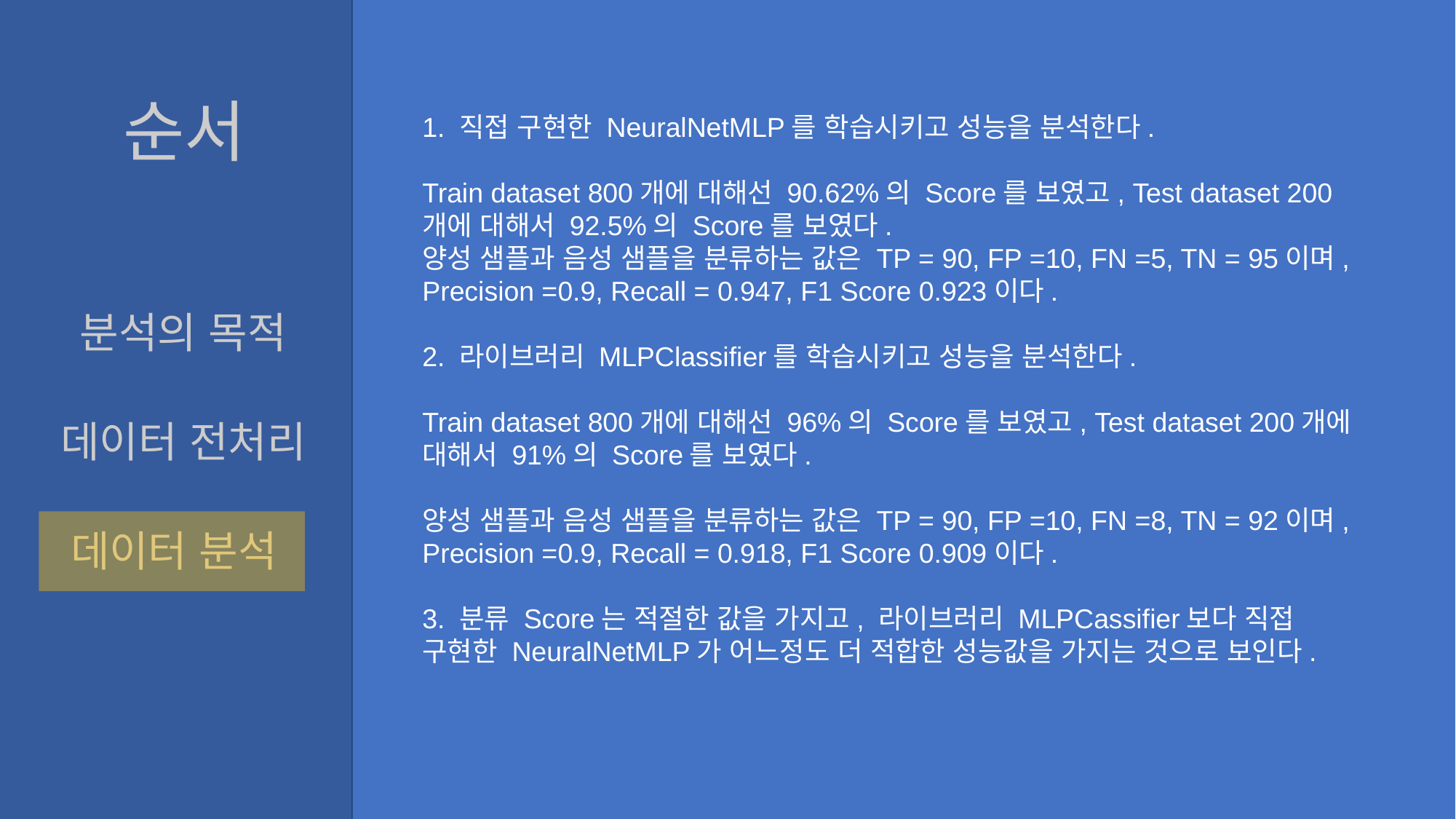

순서
1. 직접 구현한 NeuralNetMLP를 학습시키고 성능을 분석한다.

Train dataset 800개에 대해선 90.62%의 Score를 보였고, Test dataset 200개에 대해서 92.5%의 Score를 보였다.
양성 샘플과 음성 샘플을 분류하는 값은 TP = 90, FP =10, FN =5, TN = 95이며,  Precision =0.9, Recall = 0.947, F1 Score 0.923이다.

2. 라이브러리 MLPClassifier를 학습시키고 성능을 분석한다.

Train dataset 800개에 대해선 96%의 Score를 보였고, Test dataset 200개에 대해서 91%의 Score를 보였다.

양성 샘플과 음성 샘플을 분류하는 값은 TP = 90, FP =10, FN =8, TN = 92이며,  Precision =0.9, Recall = 0.918, F1 Score 0.909이다.

3. 분류 Score는 적절한 값을 가지고, 라이브러리 MLPCassifier보다 직접 구현한 NeuralNetMLP가 어느정도 더 적합한 성능값을 가지는 것으로 보인다.

분석의 목적
데이터 전처리

데이터 분석